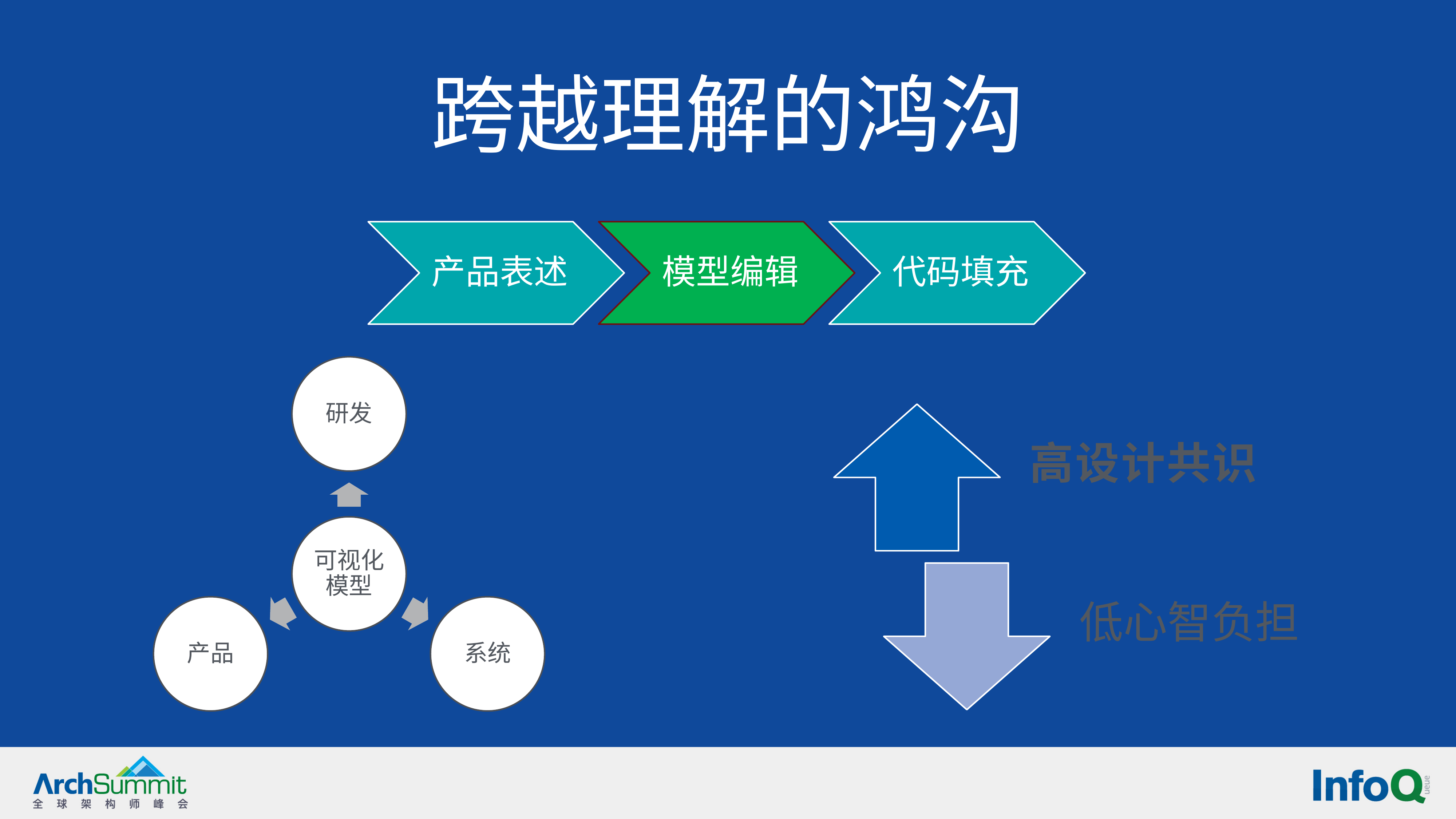

# 跨越理解的鸿沟
产品表述
模型编辑
代码填充
可视化模型

研发

系统

产品
高设计共识
低心智负担